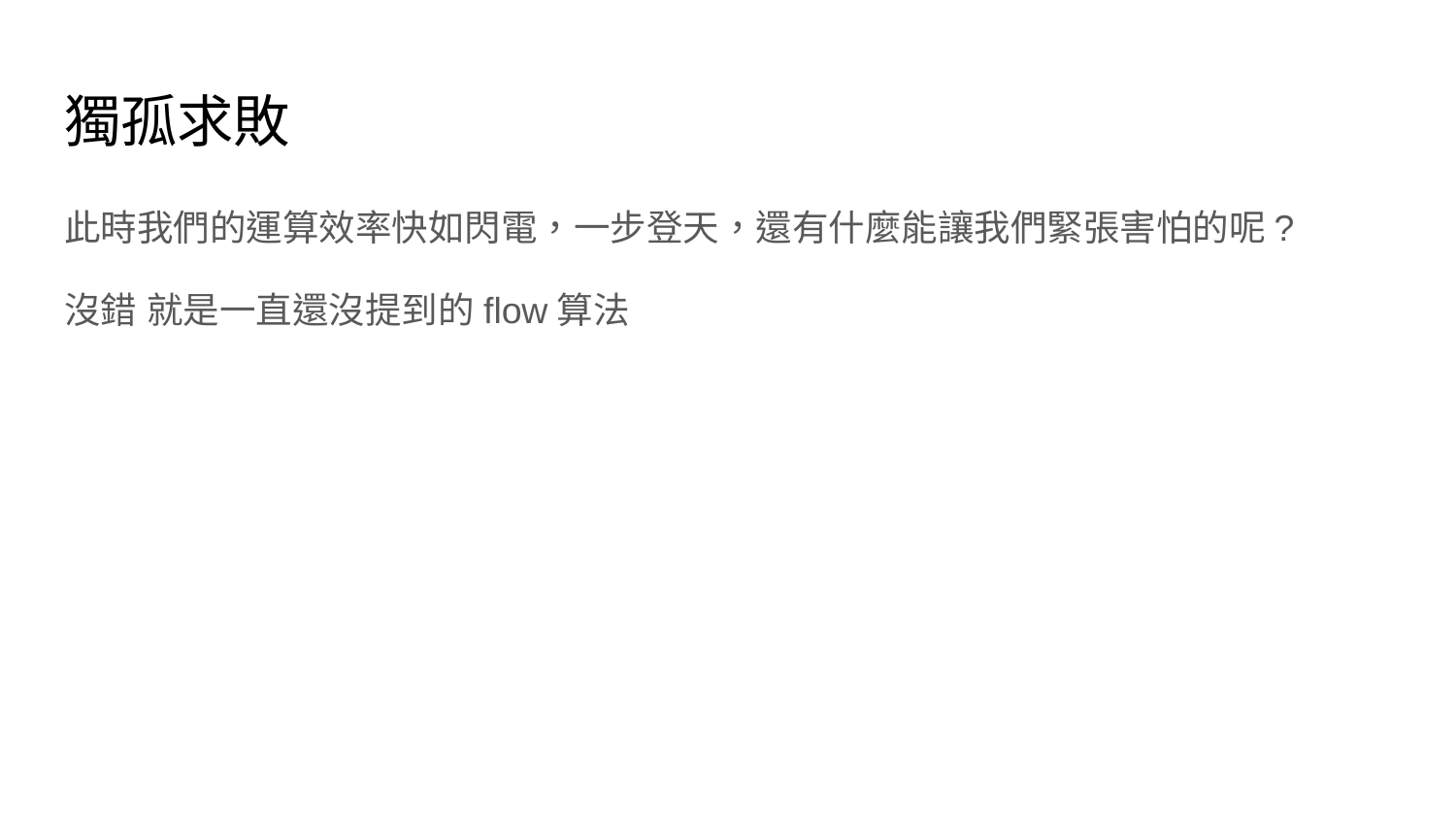

# 獨孤求敗
此時我們的運算效率快如閃電，一步登天，還有什麼能讓我們緊張害怕的呢?
沒錯 就是一直還沒提到的flow算法